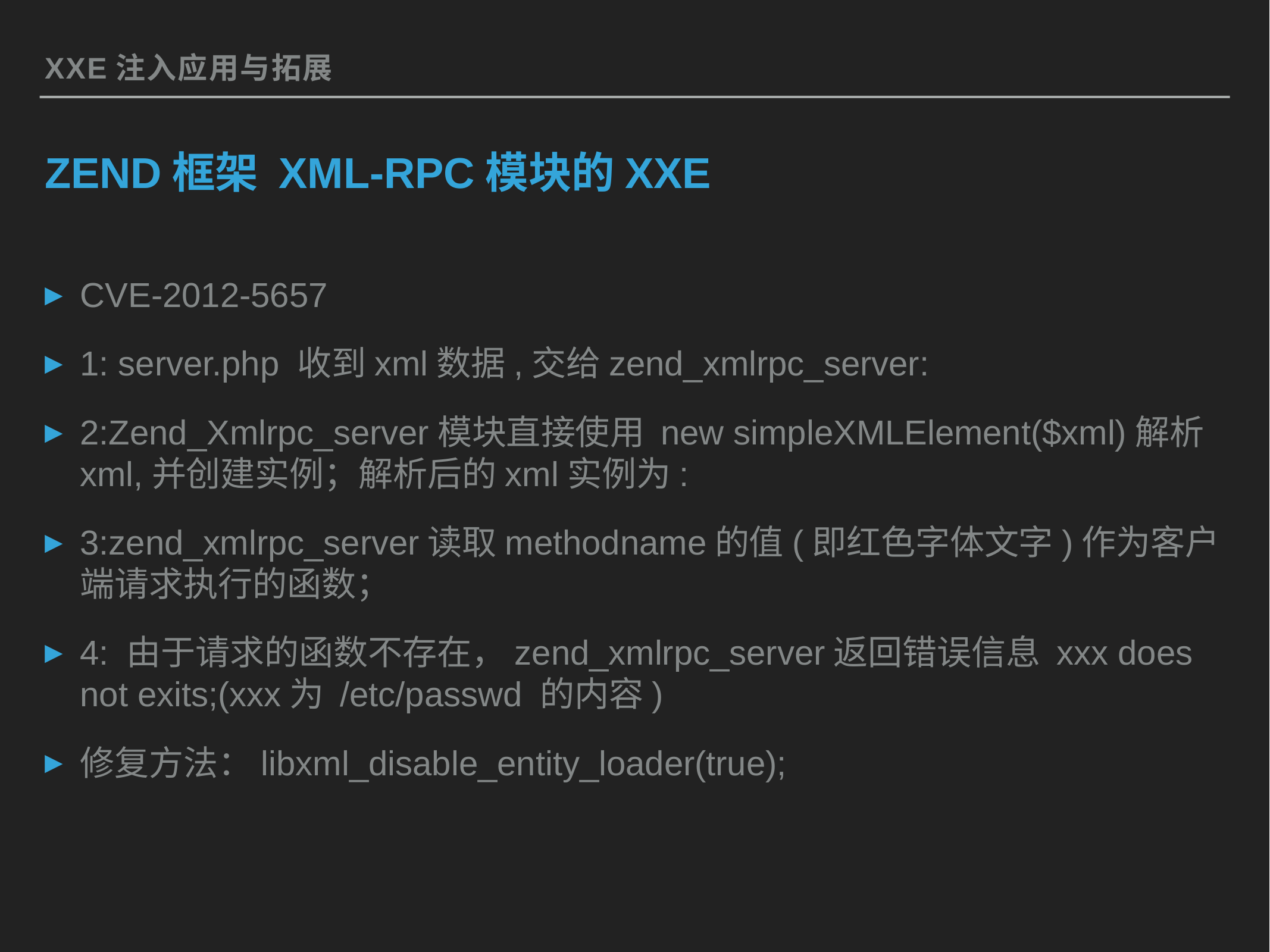

XXE注入应用与拓展
# Zend框架 Xml-rpc模块的xxe
CVE-2012-5657
1: server.php 收到xml数据,交给zend_xmlrpc_server:
2:Zend_Xmlrpc_server模块直接使用 new simpleXMLElement($xml)解析xml,并创建实例；解析后的xml实例为:
3:zend_xmlrpc_server读取methodname的值(即红色字体文字)作为客户端请求执行的函数；
4: 由于请求的函数不存在，zend_xmlrpc_server返回错误信息 xxx does not exits;(xxx为 /etc/passwd 的内容)
修复方法：libxml_disable_entity_loader(true);